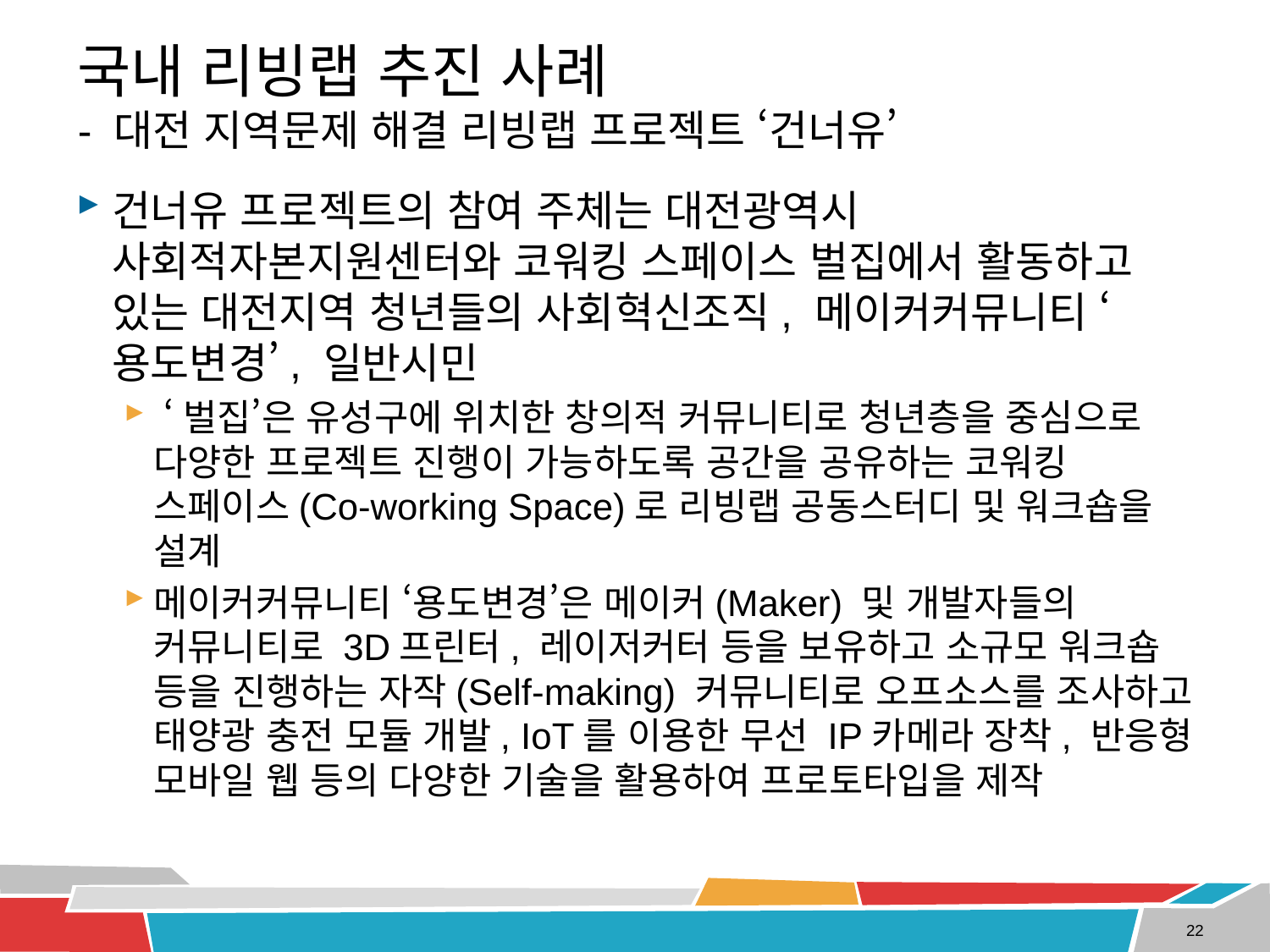

# 국내 리빙랩 추진 사례 - 대전 지역문제 해결 리빙랩 프로젝트 ‘건너유’
건너유 프로젝트의 참여 주체는 대전광역시 사회적자본지원센터와 코워킹 스페이스 벌집에서 활동하고 있는 대전지역 청년들의 사회혁신조직, 메이커커뮤니티 ‘용도변경’, 일반시민
 ‘벌집’은 유성구에 위치한 창의적 커뮤니티로 청년층을 중심으로 다양한 프로젝트 진행이 가능하도록 공간을 공유하는 코워킹 스페이스(Co-working Space)로 리빙랩 공동스터디 및 워크숍을 설계
메이커커뮤니티 ‘용도변경’은 메이커(Maker) 및 개발자들의 커뮤니티로 3D프린터, 레이저커터 등을 보유하고 소규모 워크숍 등을 진행하는 자작(Self-making) 커뮤니티로 오프소스를 조사하고 태양광 충전 모듈 개발, IoT를 이용한 무선 IP카메라 장착, 반응형 모바일 웹 등의 다양한 기술을 활용하여 프로토타입을 제작
22